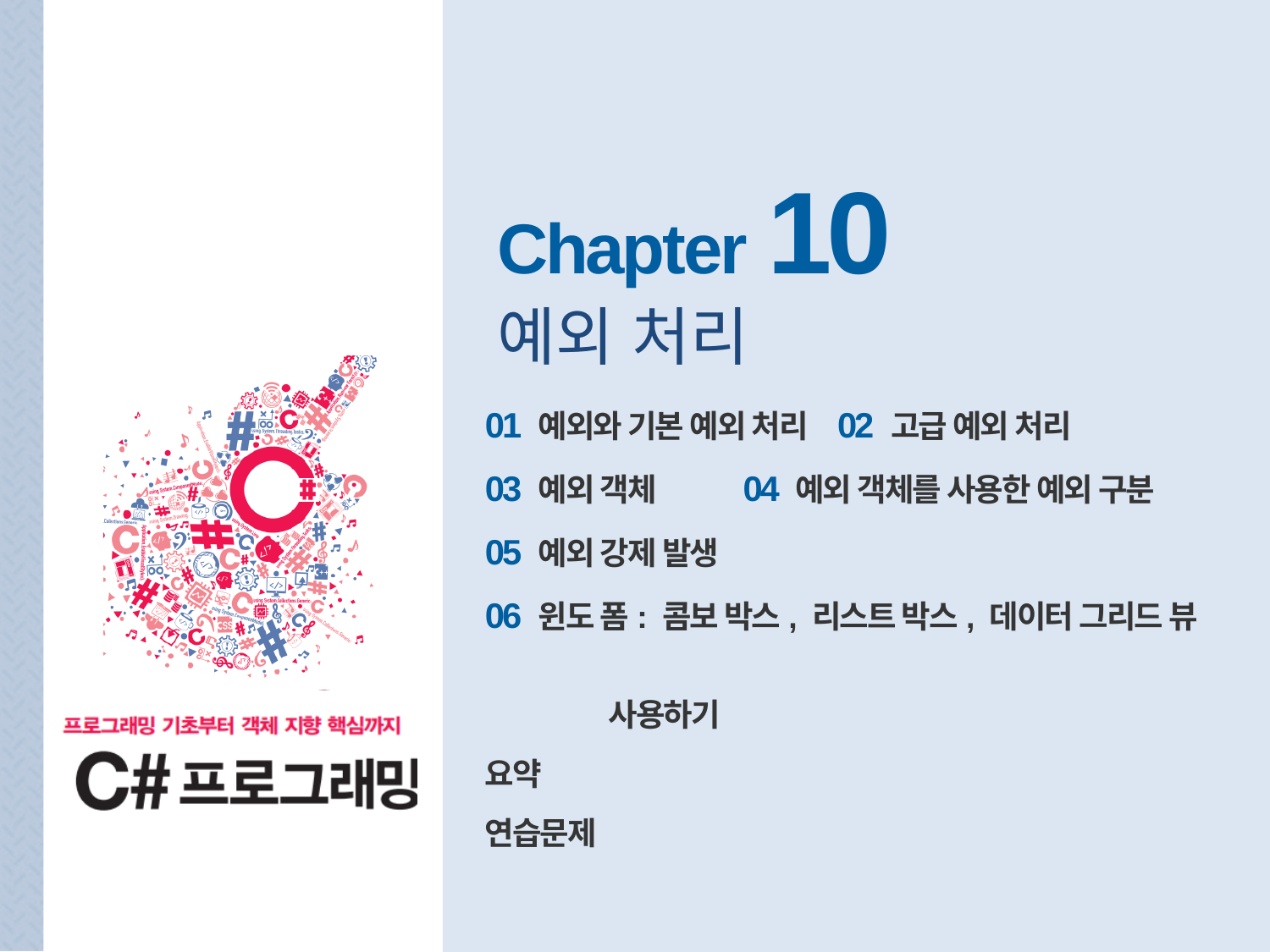

Chapter 10
예외 처리
01 예외와 기본 예외 처리   02 고급 예외 처리
03 예외 객체           04 예외 객체를 사용한 예외 구분
05 예외 강제 발생
06 윈도 폼: 콤보 박스, 리스트 박스, 데이터 그리드 뷰
                사용하기
요약
연습문제